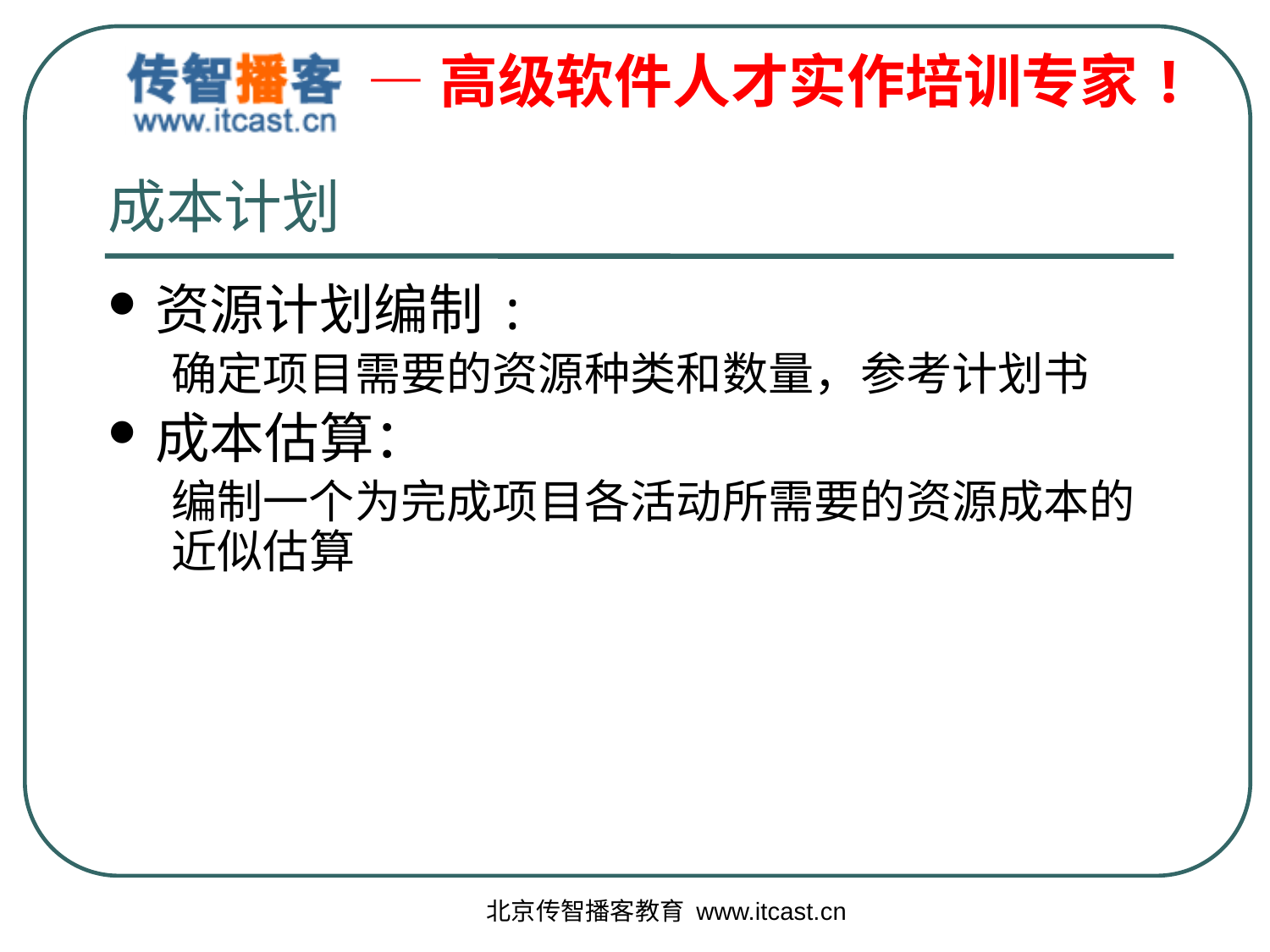

# 成本计划
资源计划编制:
确定项目需要的资源种类和数量，参考计划书
成本估算：
编制一个为完成项目各活动所需要的资源成本的近似估算

北京传智播客教育 www.itcast.cn